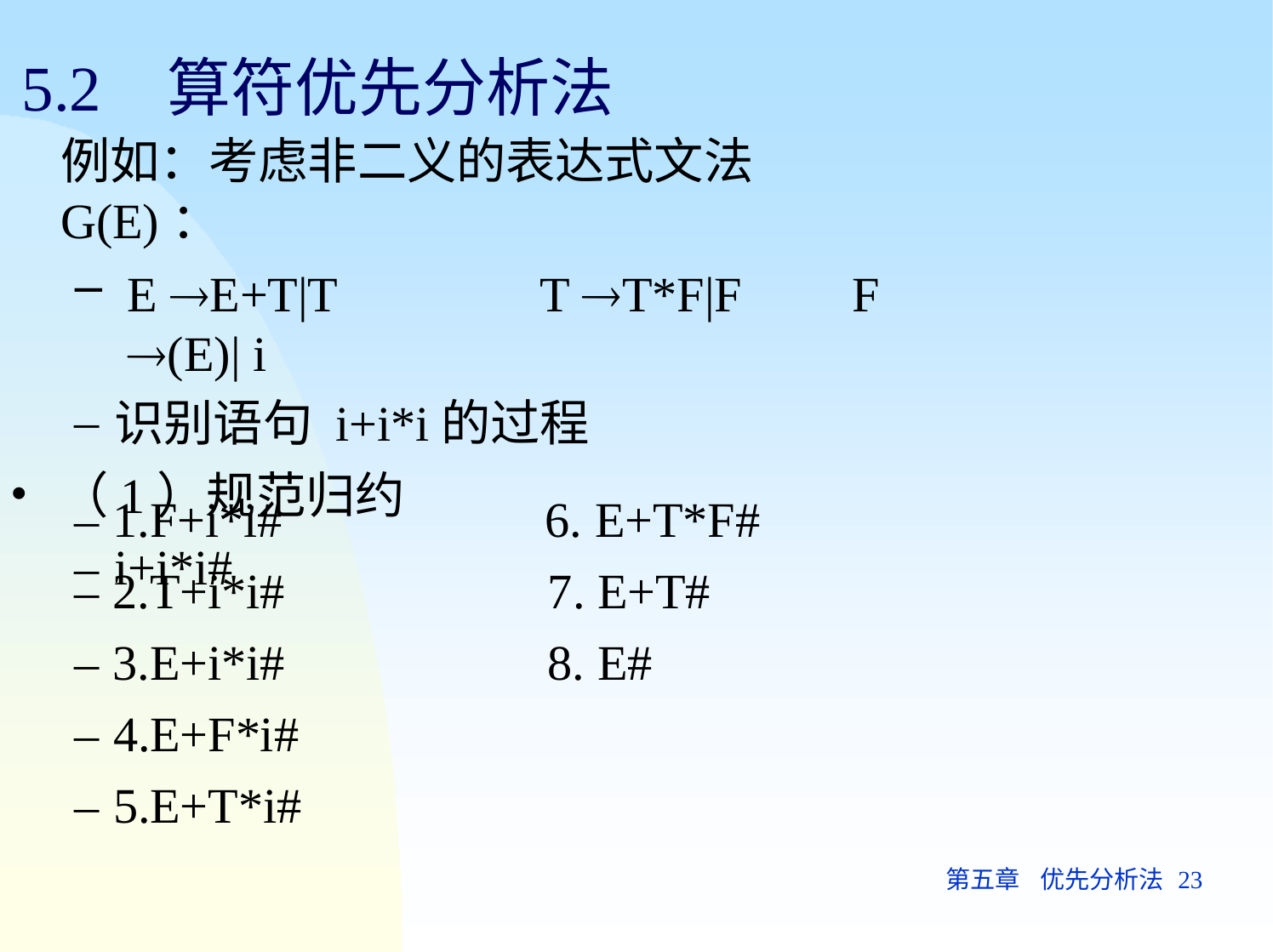

# 5.2	算符优先分析法
例如：考虑非二义的表达式文法G(E)：
E →E+T|T	T →T*F|F	F →(E)| i
识别语句 i+i*i的过程
（1）规范归约
– i+i*i#
– 1.F+i*i#
– 2.T+i*i#
– 3.E+i*i#
– 4.E+F*i#
– 5.E+T*i#
E+T*F#
E+T#
E#
第五章	优先分析法 23